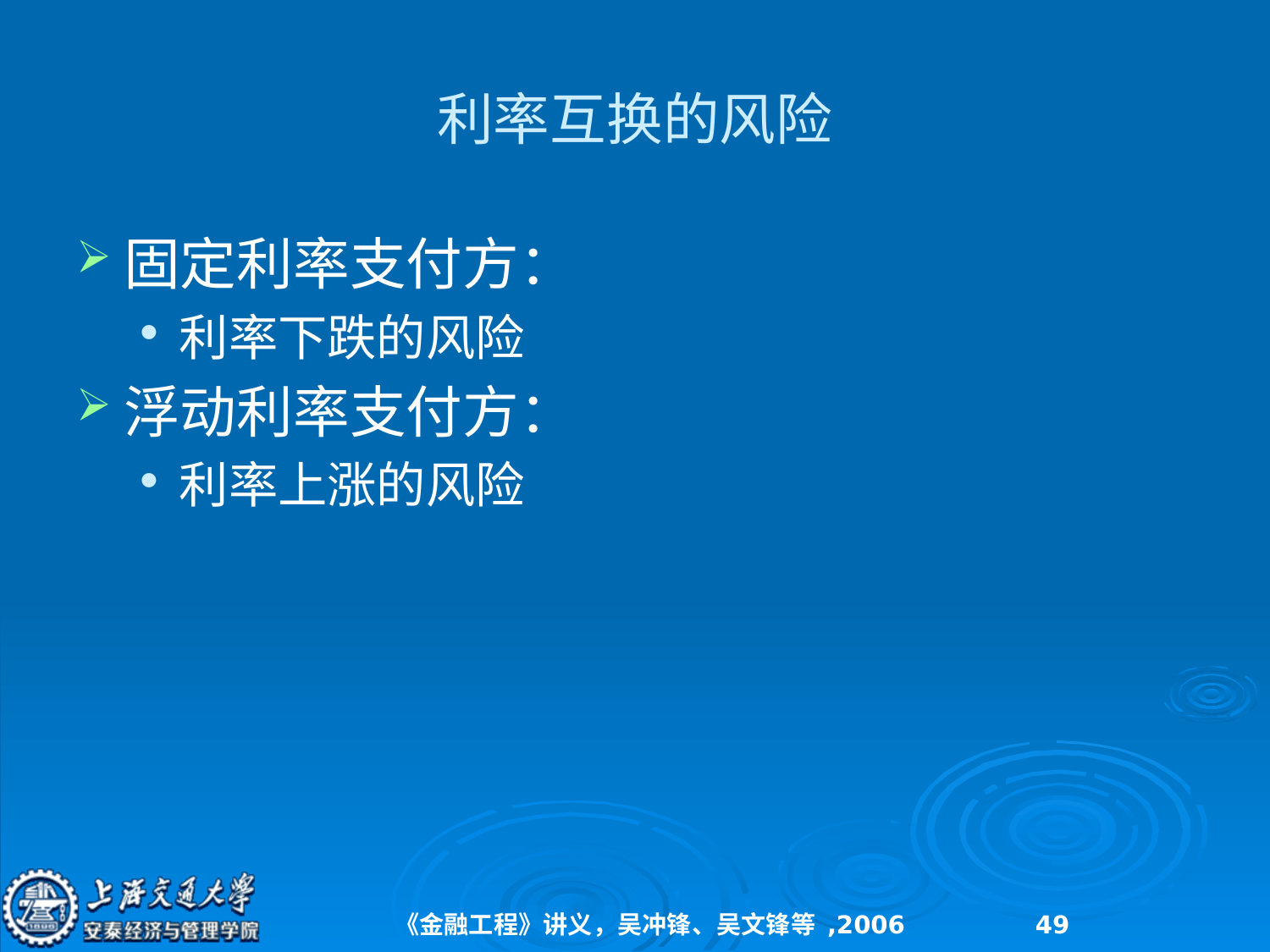

# 利率互换的风险
固定利率支付方：
利率下跌的风险
浮动利率支付方：
利率上涨的风险